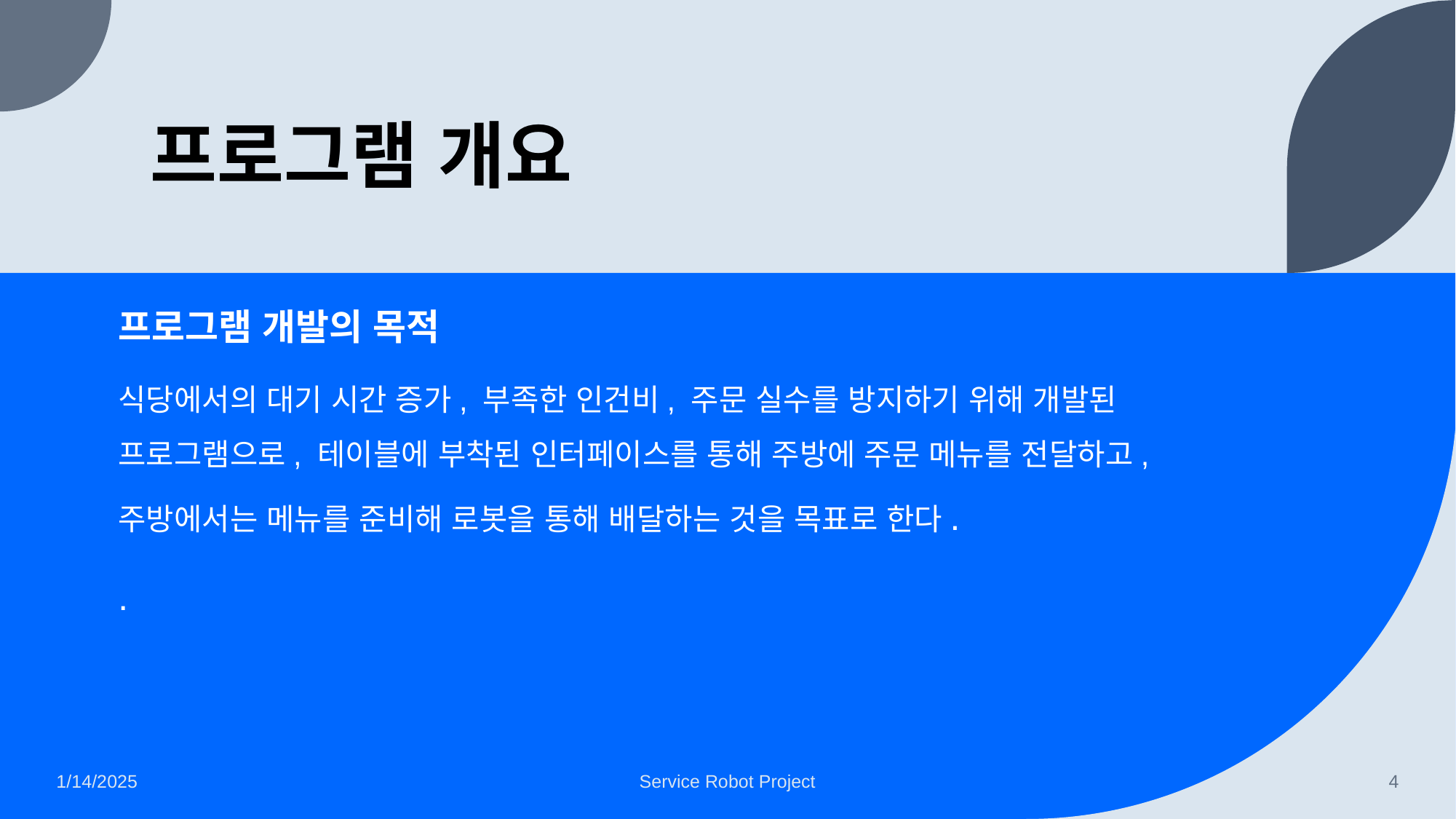

# 프로그램 개요
프로그램 개발의 목적
식당에서의 대기 시간 증가, 부족한 인건비, 주문 실수를 방지하기 위해 개발된 프로그램으로, 테이블에 부착된 인터페이스를 통해 주방에 주문 메뉴를 전달하고, 주방에서는 메뉴를 준비해 로봇을 통해 배달하는 것을 목표로 한다.
.
1/14/2025
Service Robot Project
4